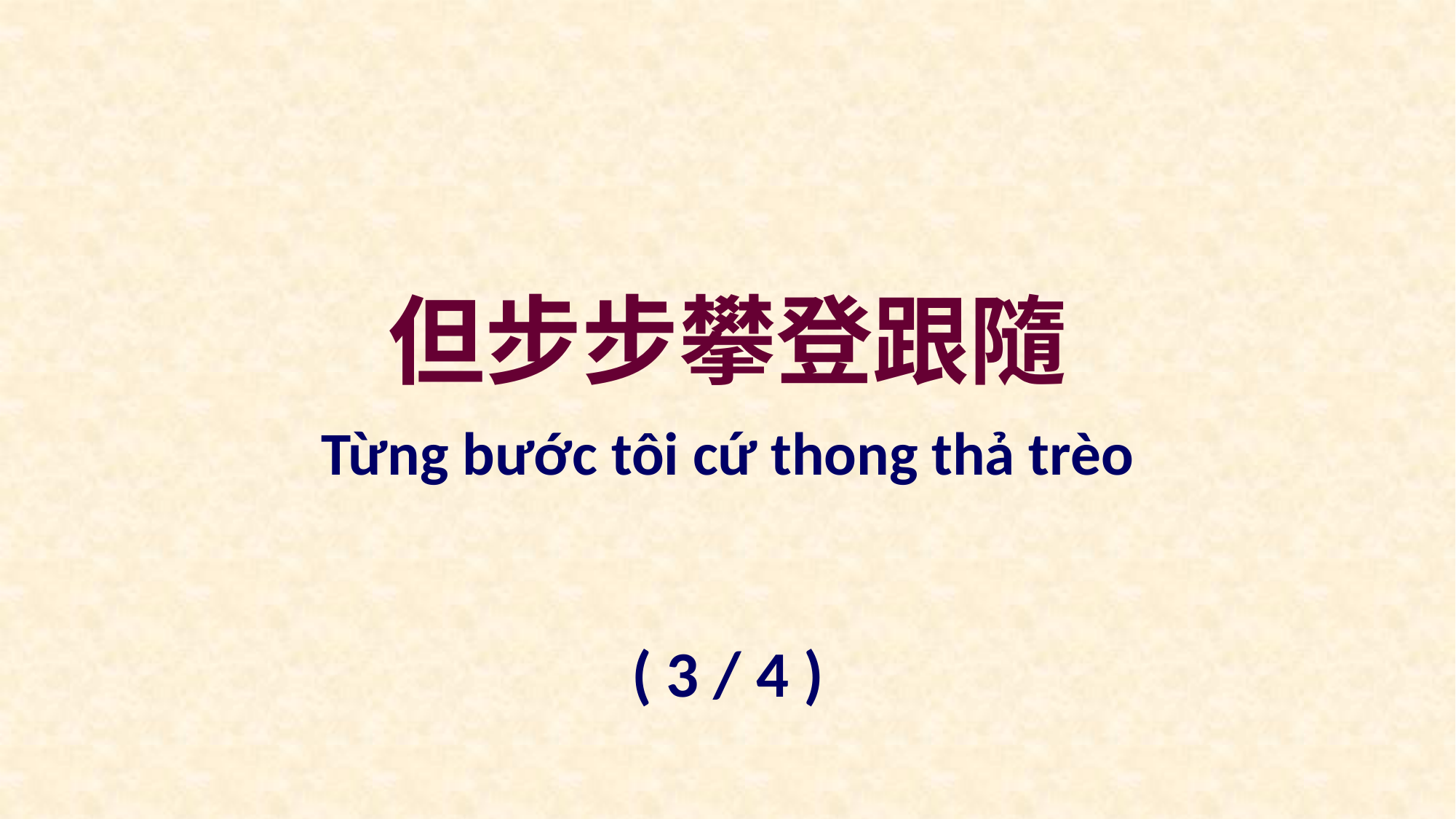

但步步攀登跟隨
Từng bước tôi cứ thong thả trèo
( 3 / 4 )